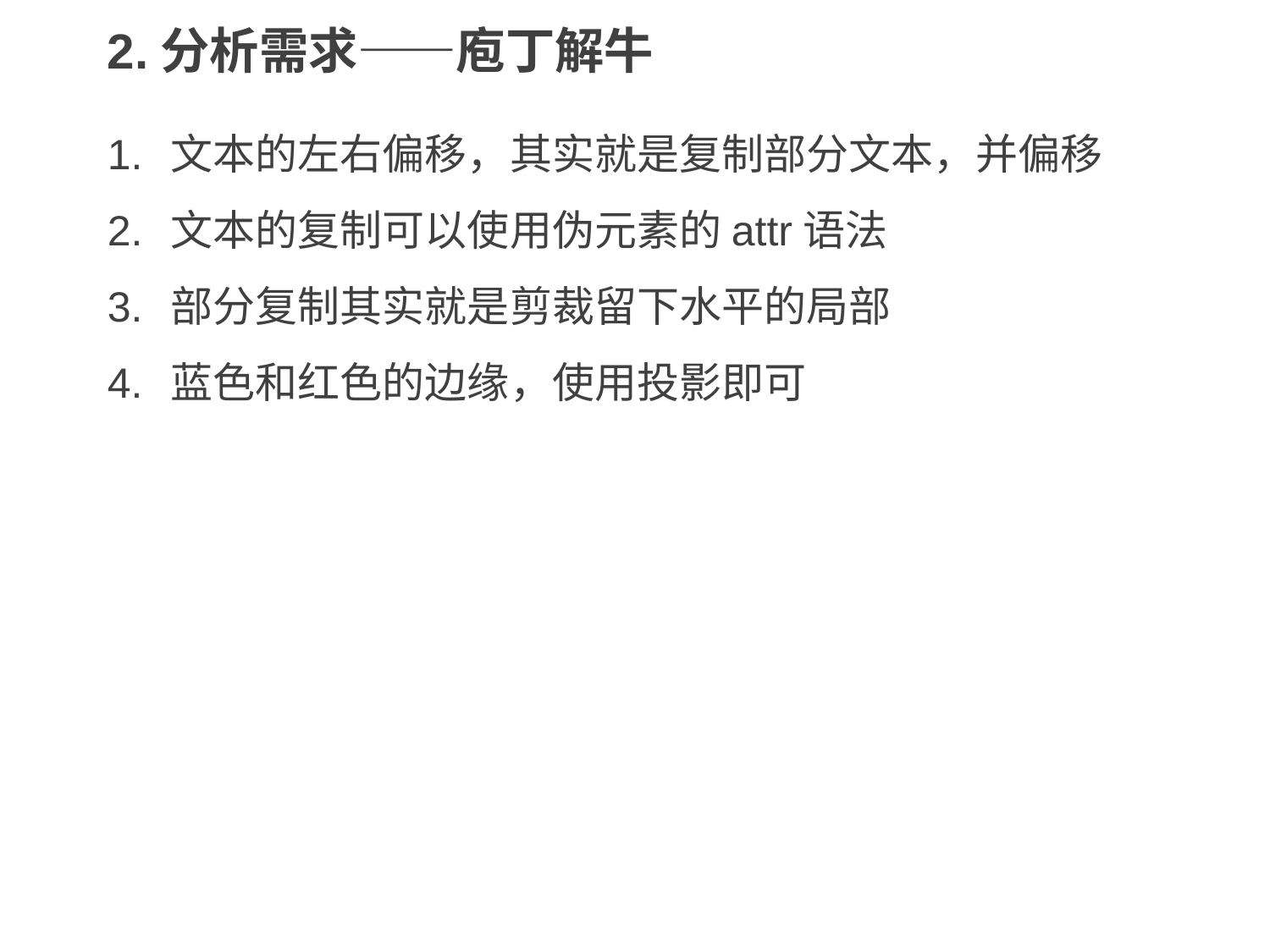

2.分析需求——庖丁解牛
文本的左右偏移，其实就是复制部分文本，并偏移
文本的复制可以使用伪元素的attr语法
部分复制其实就是剪裁留下水平的局部
蓝色和红色的边缘，使用投影即可